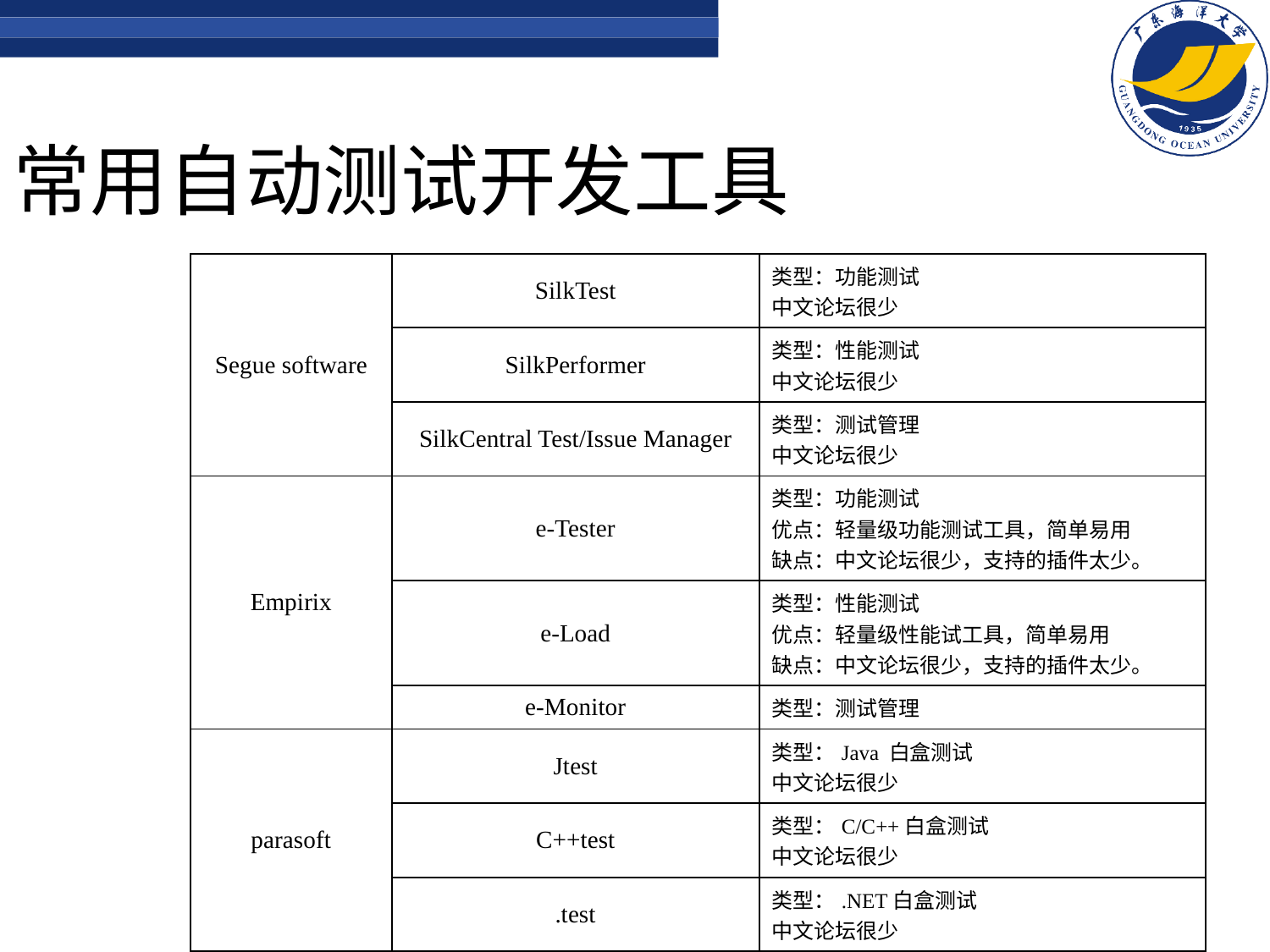

# 常用自动测试开发工具
| Segue software | SilkTest | 类型：功能测试 中文论坛很少 |
| --- | --- | --- |
|  | SilkPerformer | 类型：性能测试 中文论坛很少 |
|  | SilkCentral Test/Issue Manager | 类型：测试管理 中文论坛很少 |
| Empirix | e-Tester | 类型：功能测试 优点：轻量级功能测试工具，简单易用 缺点：中文论坛很少，支持的插件太少。 |
|  | e-Load | 类型：性能测试 优点：轻量级性能试工具，简单易用 缺点：中文论坛很少，支持的插件太少。 |
|  | e-Monitor | 类型：测试管理 |
| parasoft | Jtest | 类型：Java 白盒测试 中文论坛很少 |
|  | C++test | 类型：C/C++白盒测试 中文论坛很少 |
|  | .test | 类型：.NET白盒测试 中文论坛很少 |
47